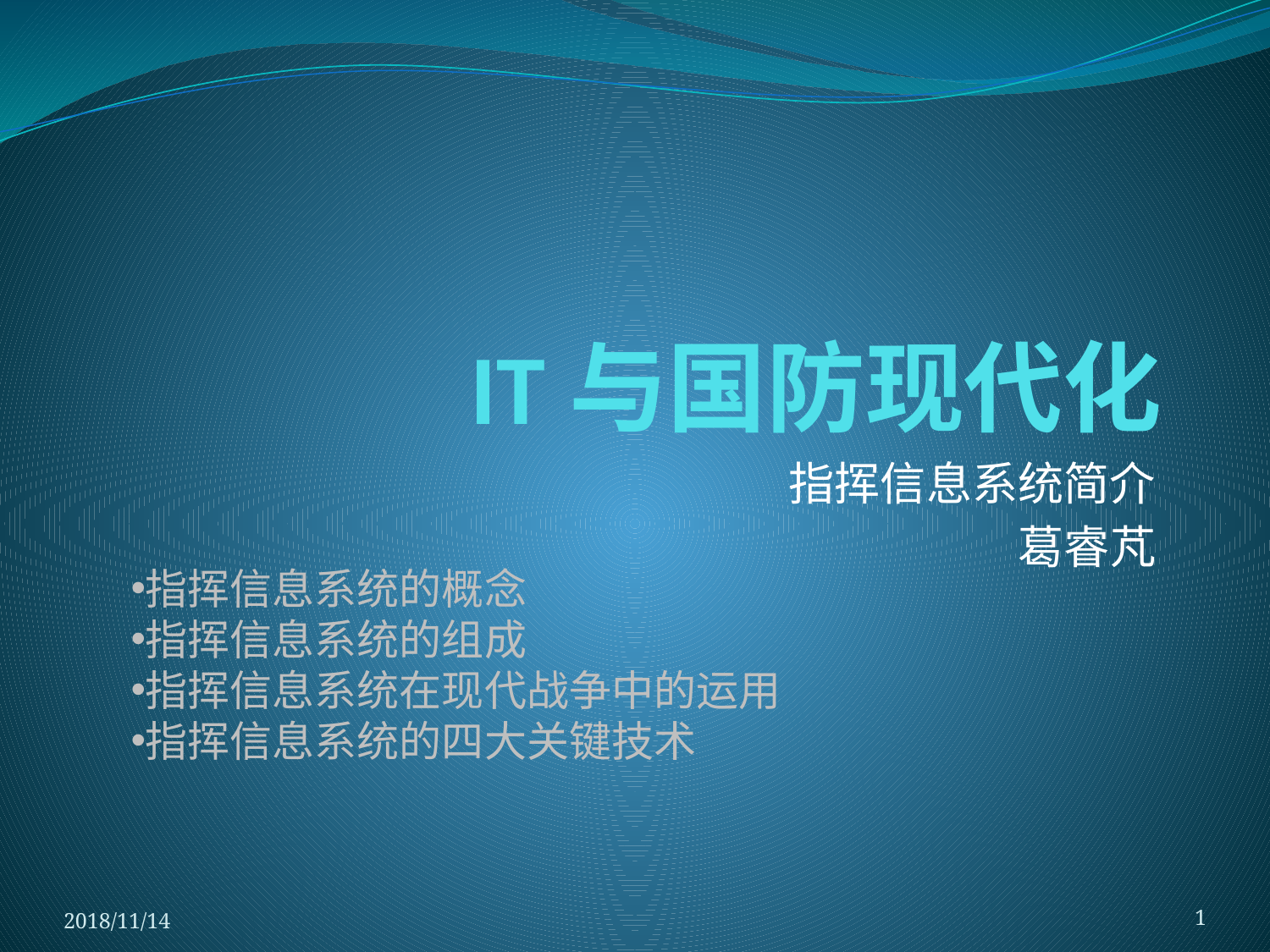

# IT与国防现代化
指挥信息系统简介
葛睿芃
指挥信息系统的概念
指挥信息系统的组成
指挥信息系统在现代战争中的运用
指挥信息系统的四大关键技术

2018/11/14
1